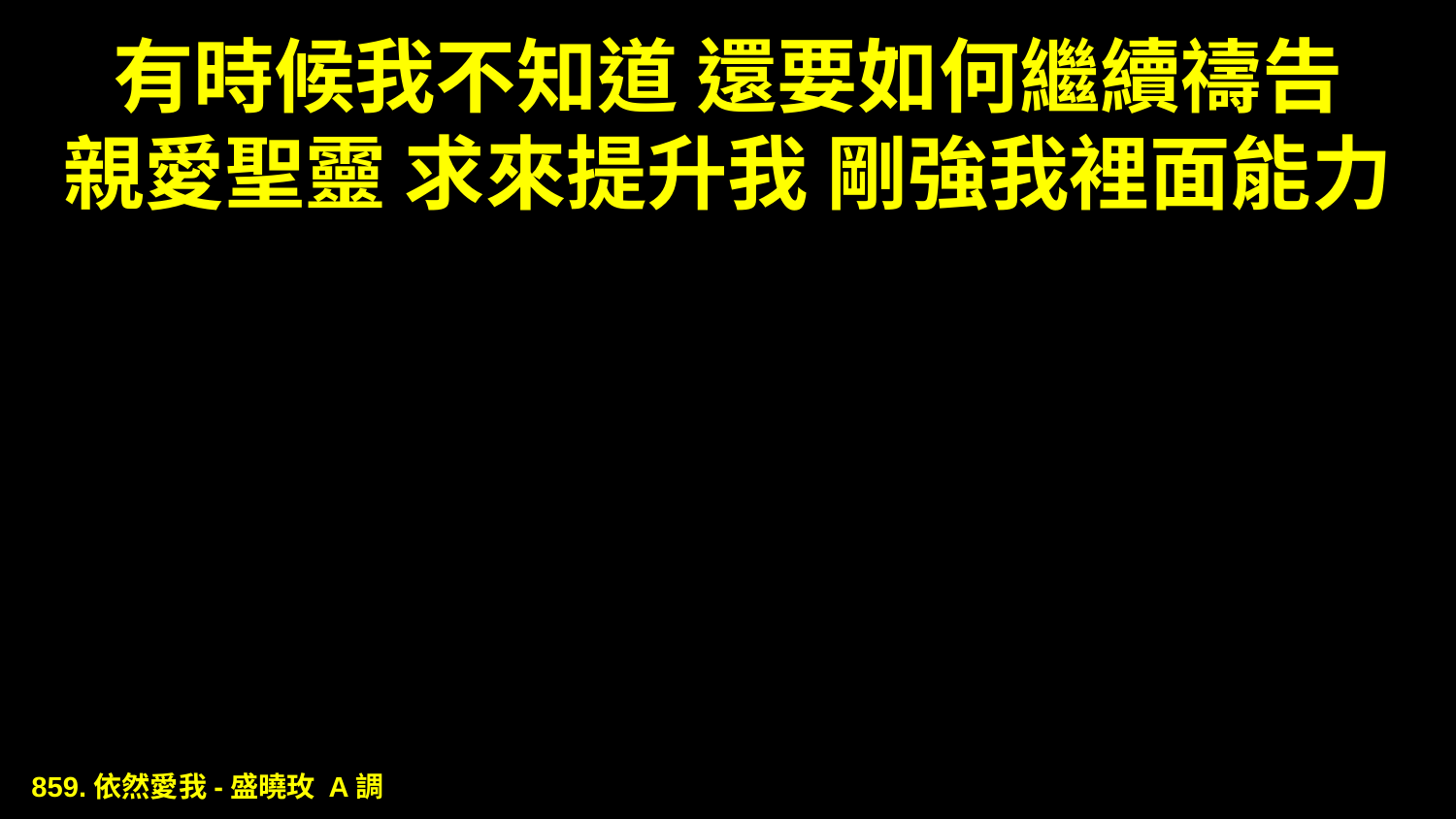

# 有時候我不知道 還要如何繼續禱告 親愛聖靈 求來提升我 剛強我裡面能力
859.依然愛我-盛曉玫 A調